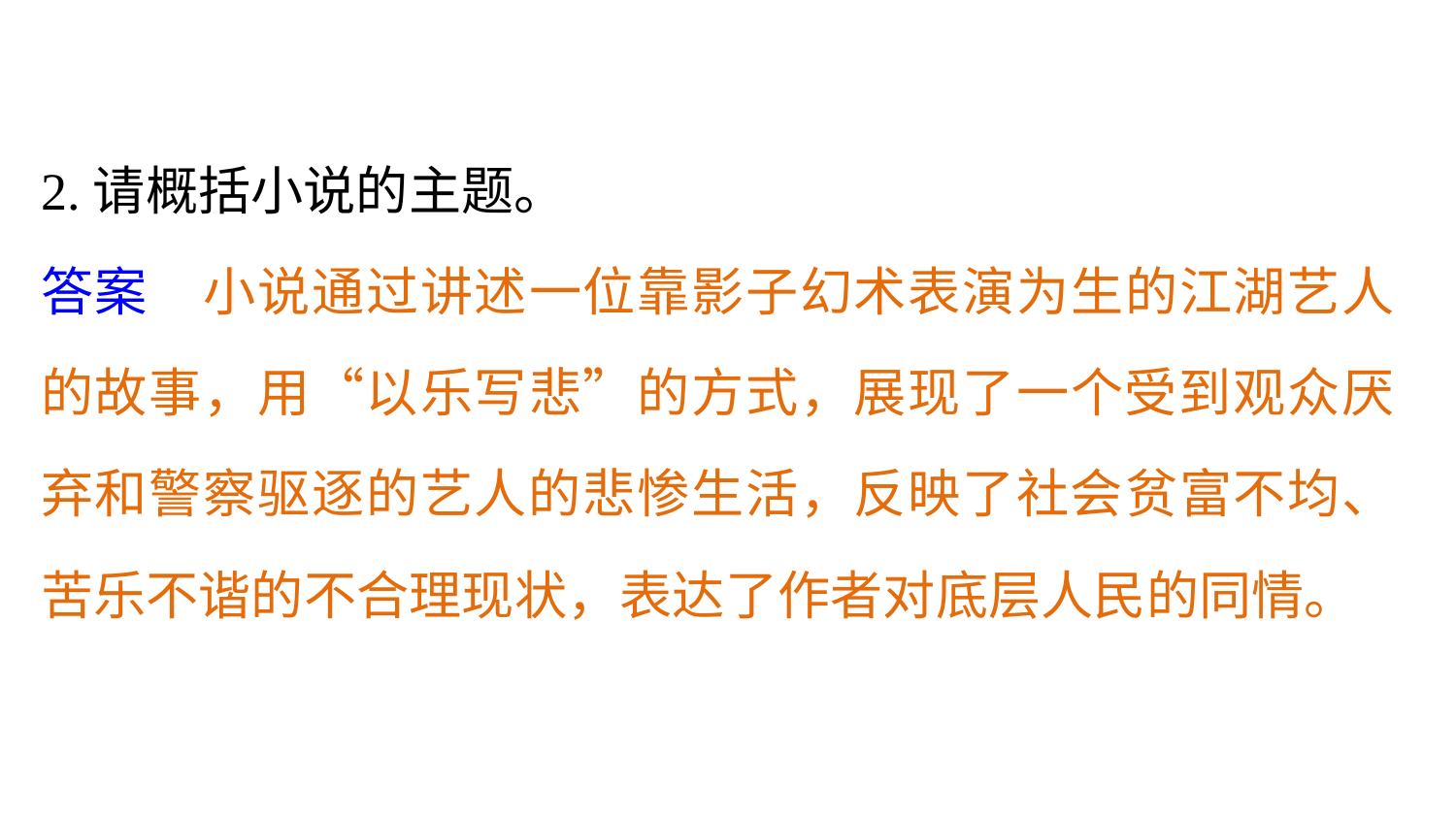

2.请概括小说的主题。
答案　小说通过讲述一位靠影子幻术表演为生的江湖艺人的故事，用“以乐写悲”的方式，展现了一个受到观众厌弃和警察驱逐的艺人的悲惨生活，反映了社会贫富不均、苦乐不谐的不合理现状，表达了作者对底层人民的同情。